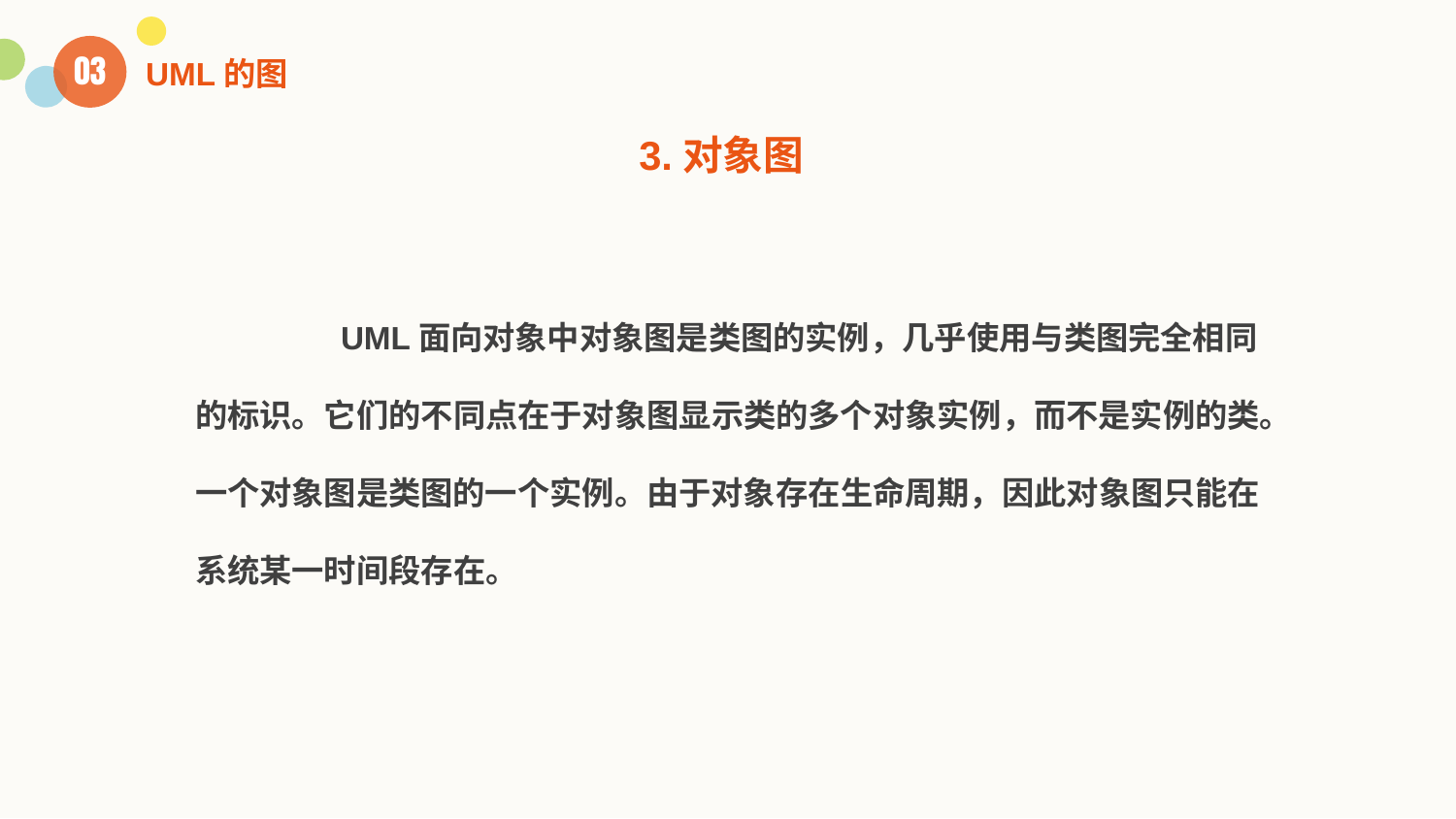

03
UML的图

3.对象图
	UML面向对象中对象图是类图的实例，几乎使用与类图完全相同的标识。它们的不同点在于对象图显示类的多个对象实例，而不是实例的类。一个对象图是类图的一个实例。由于对象存在生命周期，因此对象图只能在系统某一时间段存在。